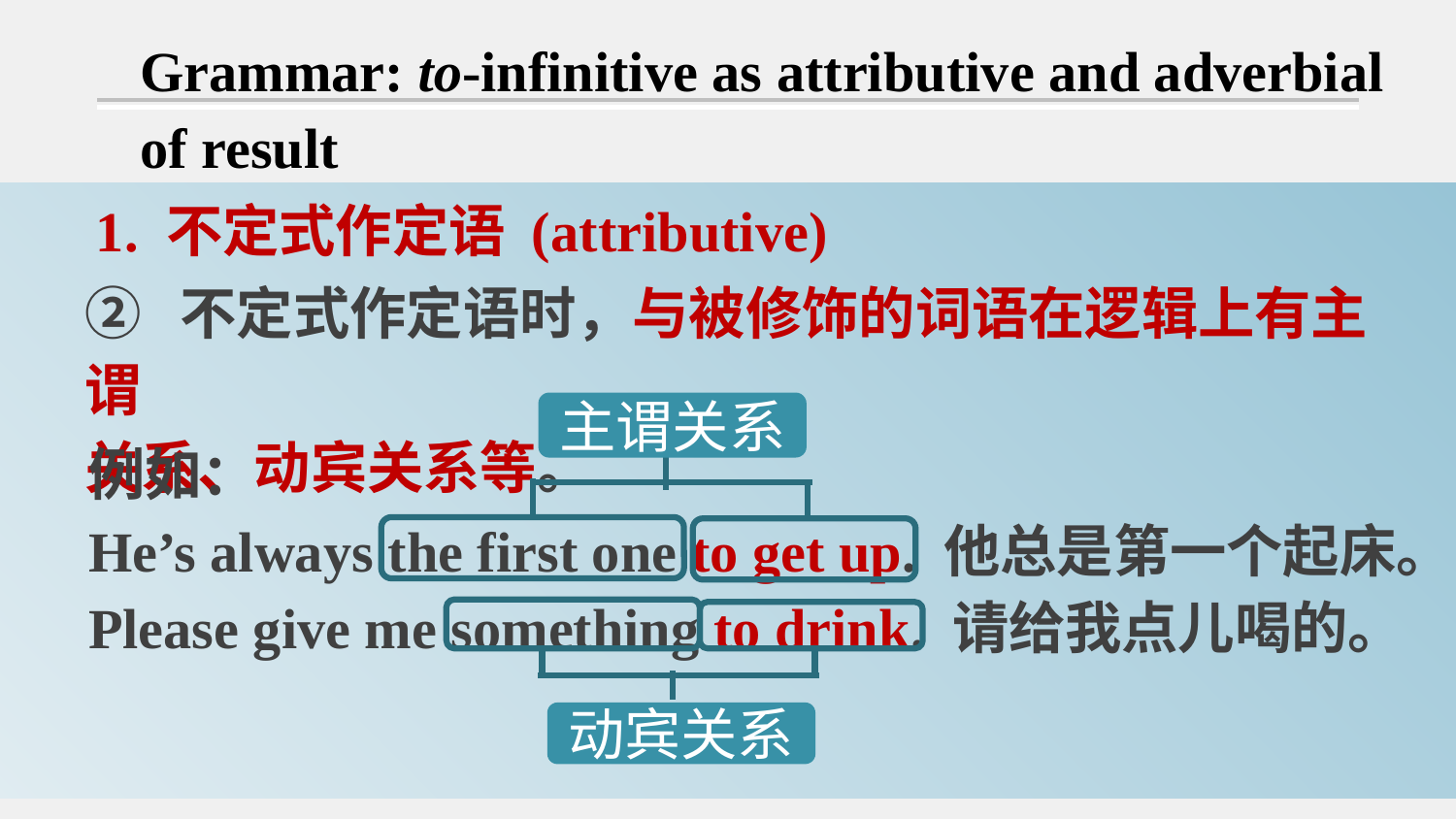

Grammar: to-infinitive as attributive and adverbial of result

1. 不定式作定语 (attributive)
②  不定式作定语时，与被修饰的词语在逻辑上有主谓
关系、动宾关系等。
主谓关系

例如：
He’s always the first one to get up. 他总是第一个起床。
Please give me something to drink. 请给我点儿喝的。
动宾关系